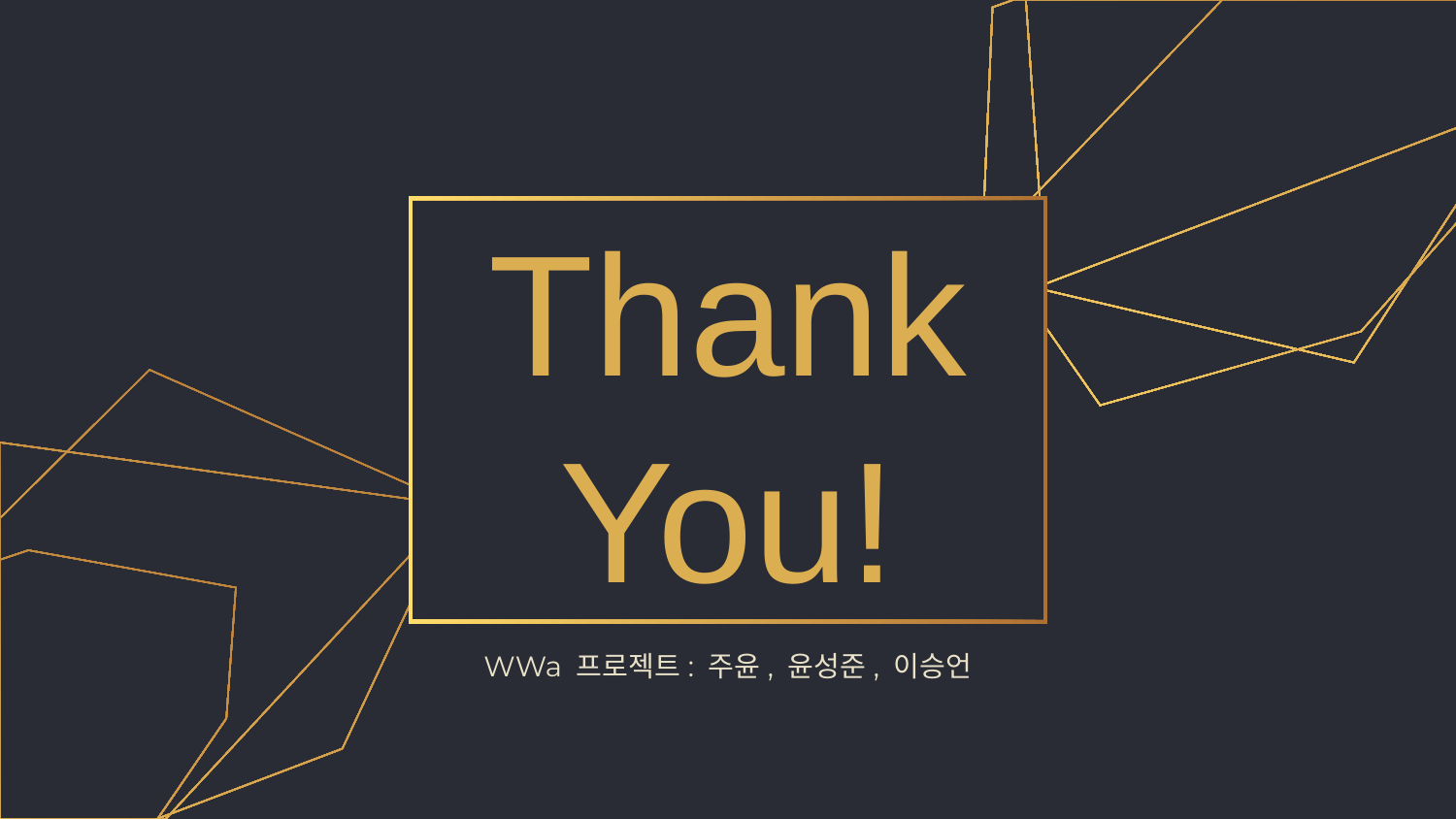

# Thank
You!
WWa 프로젝트: 주윤, 윤성준, 이승언